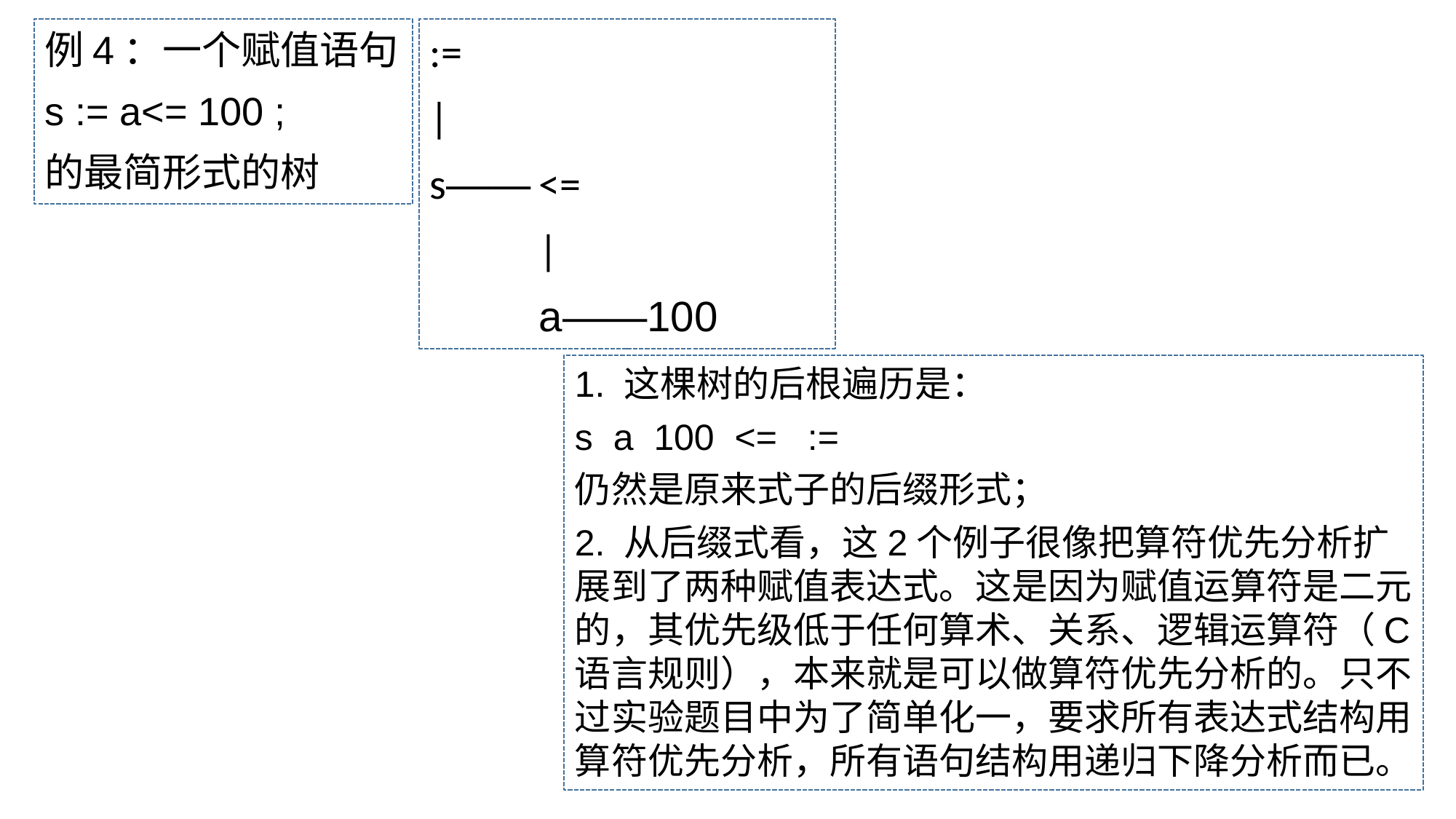

例4：一个赋值语句
s := a<= 100 ;
的最简形式的树

:=
|
s——	<=
	|
	a——100

1. 这棵树的后根遍历是：
s  a  100  <=   :=
仍然是原来式子的后缀形式；
2. 从后缀式看，这2个例子很像把算符优先分析扩展到了两种赋值表达式。这是因为赋值运算符是二元的，其优先级低于任何算术、关系、逻辑运算符（C语言规则），本来就是可以做算符优先分析的。只不过实验题目中为了简单化一，要求所有表达式结构用算符优先分析，所有语句结构用递归下降分析而已。